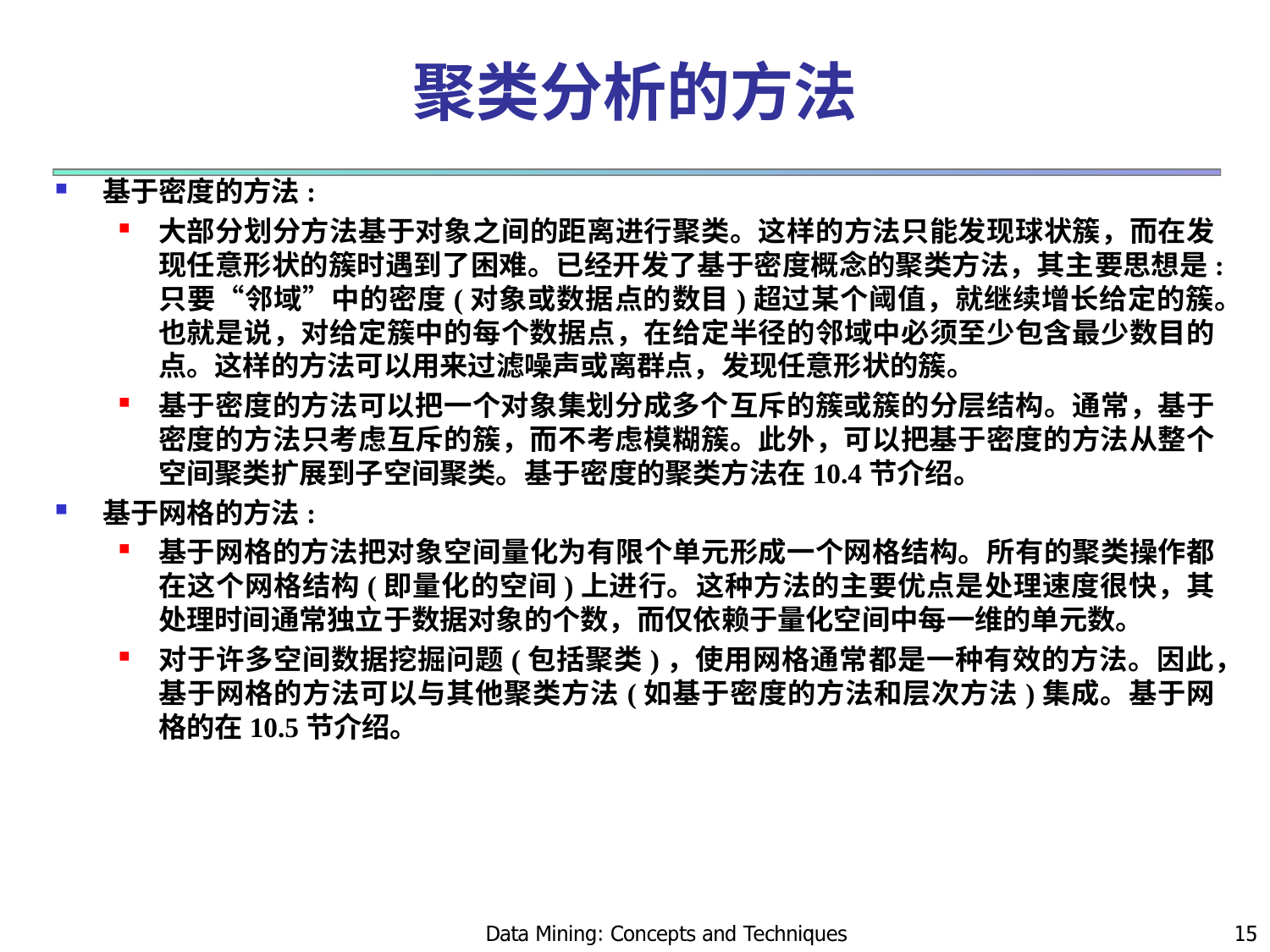

聚类分析的方法
基于密度的方法:
大部分划分方法基于对象之间的距离进行聚类。这样的方法只能发现球状簇，而在发现任意形状的簇时遇到了困难。已经开发了基于密度概念的聚类方法，其主要思想是:只要“邻域”中的密度(对象或数据点的数目)超过某个阈值，就继续增长给定的簇。也就是说，对给定簇中的每个数据点，在给定半径的邻域中必须至少包含最少数目的点。这样的方法可以用来过滤噪声或离群点，发现任意形状的簇。
基于密度的方法可以把一个对象集划分成多个互斥的簇或簇的分层结构。通常，基于密度的方法只考虑互斥的簇，而不考虑模糊簇。此外，可以把基于密度的方法从整个空间聚类扩展到子空间聚类。基于密度的聚类方法在10.4节介绍。
基于网格的方法:
基于网格的方法把对象空间量化为有限个单元形成一个网格结构。所有的聚类操作都在这个网格结构(即量化的空间)上进行。这种方法的主要优点是处理速度很快，其处理时间通常独立于数据对象的个数，而仅依赖于量化空间中每一维的单元数。
对于许多空间数据挖掘问题(包括聚类)，使用网格通常都是一种有效的方法。因此，基于网格的方法可以与其他聚类方法(如基于密度的方法和层次方法)集成。基于网格的在10.5节介绍。

Data Mining: Concepts and Techniques
15
15